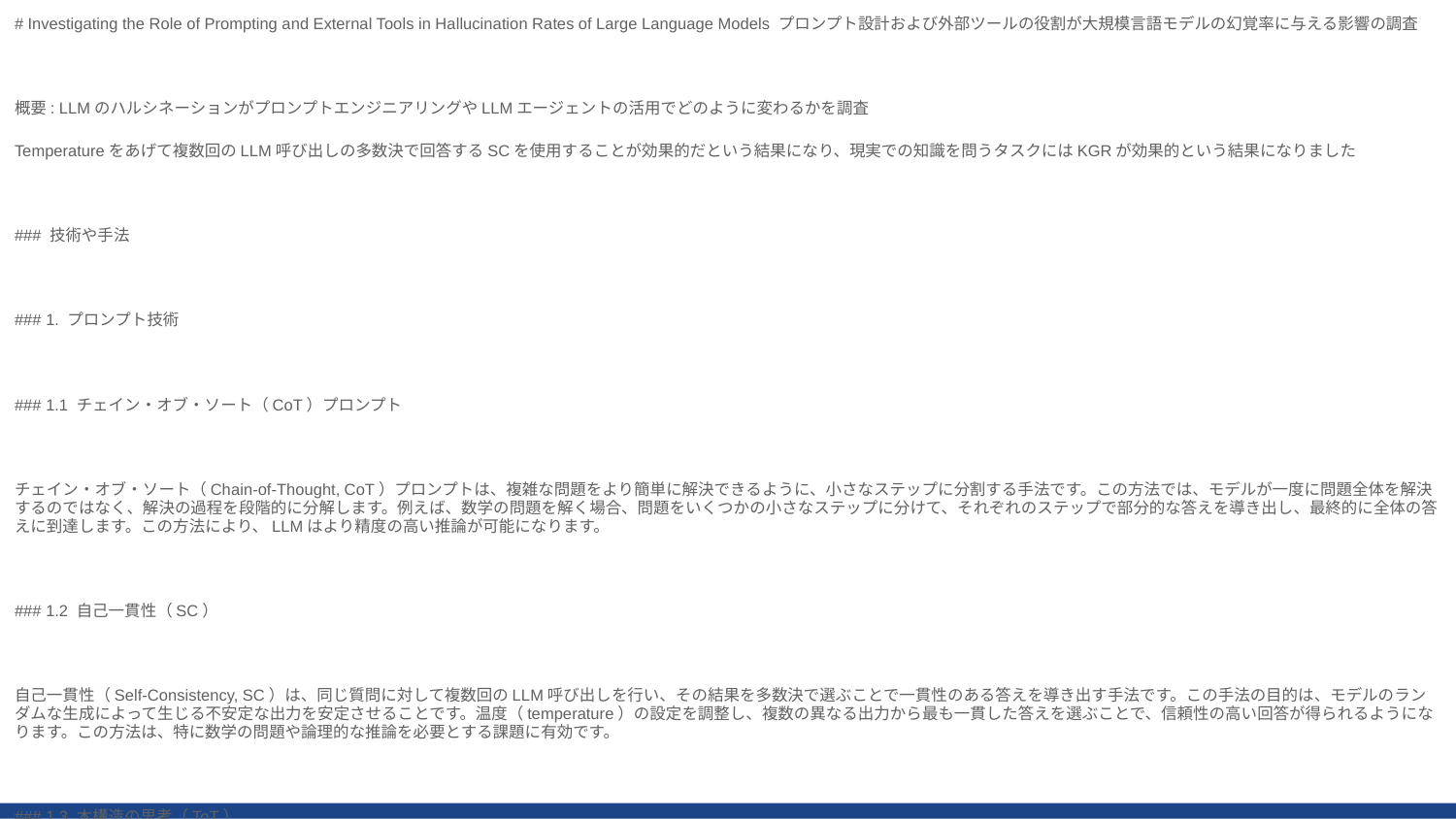

# Investigating the Role of Prompting and External Tools in Hallucination Rates of Large Language Models プロンプト設計および外部ツールの役割が大規模言語モデルの幻覚率に与える影響の調査

概要: LLMのハルシネーションがプロンプトエンジニアリングやLLMエージェントの活用でどのように変わるかを調査
Temperatureをあげて複数回のLLM呼び出しの多数決で回答するSCを使用することが効果的だという結果になり、現実での知識を問うタスクにはKGRが効果的という結果になりました

### 技術や手法

### 1. プロンプト技術

### 1.1 チェイン・オブ・ソート（CoT）プロンプト

チェイン・オブ・ソート（Chain-of-Thought, CoT）プロンプトは、複雑な問題をより簡単に解決できるように、小さなステップに分割する手法です。この方法では、モデルが一度に問題全体を解決するのではなく、解決の過程を段階的に分解します。例えば、数学の問題を解く場合、問題をいくつかの小さなステップに分けて、それぞれのステップで部分的な答えを導き出し、最終的に全体の答えに到達します。この方法により、LLMはより精度の高い推論が可能になります。

### 1.2 自己一貫性（SC）

自己一貫性（Self-Consistency, SC）は、同じ質問に対して複数回のLLM呼び出しを行い、その結果を多数決で選ぶことで一貫性のある答えを導き出す手法です。この手法の目的は、モデルのランダムな生成によって生じる不安定な出力を安定させることです。温度（temperature）の設定を調整し、複数の異なる出力から最も一貫した答えを選ぶことで、信頼性の高い回答が得られるようになります。この方法は、特に数学の問題や論理的な推論を必要とする課題に有効です。

### 1.3 木構造の思考（ToT）

木構造の思考（Tree-of-Thoughts, ToT）は、Yaoらによって提案された問題解決の手法で、問題を木構造として扱い、異なる推論経路を検討して最良の経路を選ぶ方法です。この手法では、問題を複数の小さなステップに分けて解決し、各ステップで異なる経路を選び、それぞれの経路に対して投票を行って最も良い解決策を選びます。最終的な回答に至るまでの各ステップで異なる視点からの解を評価することで、誤った推論を排除し、より良い結果を導き出します。

### 1.4 リフレクション（Reflection）

リフレクションは、モデルが自身の出力を再評価し、改良を加えるプロセスを含む手法です。この方法では、まず「生成者」と呼ばれるLLMがユーザーの質問に対する最初の回答を生成し、その後「反射者」がその回答に対して建設的な批評を行います。反射者の批評に基づいて生成者は回答を修正し、再度回答します。このプロセスを繰り返すことで、モデルの回答をより正確で説得力のあるものにします。特に、回答に誤りが含まれやすい場合や、複数の試行錯誤が必要なタスクにおいて効果的です。

### 2. 幻覚の軽減フレームワーク

### 2.1 チャット・プロテクト（CP）

チャット・プロテクト（Chat Protect, CP）は、LLMが生成した複数の回答の中から矛盾する回答を検出し、それらを除去することで幻覚を軽減する手法です。例えば、同じ質問に対して異なる回答が生成された場合、その矛盾する回答のいずれか、またはすべてが誤っている可能性が高いため、それらを除外します。この手法は、特に複数の矛盾した主張が混在している場合に有効であり、最終的にはより信頼性のある回答を得ることができます。

### 2.2 知識グラフベースのリトロフィッティング（KGR）

知識グラフベースのリトロフィッティング（Knowledge Graph-based Retrofitting, KGR）は、LLMの回答を外部の知識グラフを用いて補強することにより幻覚を軽減する手法です。知識グラフ（Knowledge Graph, KG）は、実世界のエンティティとそれらの関係を表現するための構造化されたデータベースです。KGRでは、LLMが初期回答を生成した後、その回答に含まれるエンティティに関連する情報を知識グラフから取得し、その情報を用いて回答を補強します。これにより、モデルの回答が現実世界の知識に基づいたものとなり、幻覚の発生を減少させます。

### 2.3 マルチエージェントデベート（MAD）

マルチエージェントデベート（Multiagent Debate, MAD）は、複数のLLMが相互に議論を行い、最も信頼性の高い回答に収束することを目指す手法です。この手法では、複数のLLMがそれぞれ独自の回答を生成し、それぞれの回答について他のLLMが批評を行います。このプロセスを複数回繰り返すことで、LLM間の矛盾や誤りを排除し、最終的により正確で信頼性のある回答に到達します。このアプローチは、特に多様な視点を必要とする複雑なタスクにおいて効果的です。

### 2.4 チェイン・オブ・ベリフィケーション（CoVe）

チェイン・オブ・ベリフィケーション（Chain-of-Verification, CoVe）は、初期回答に対する検証質問を生成し、それに基づいて回答の正確性を評価することで幻覚を軽減する手法です。まず、LLMが初期回答を生成し、その回答に対して検証するための質問を生成します。次に、その検証質問に対する回答を独立して生成し、それが初期回答と矛盾しないかを確認します。このプロセスにより、回答の正確性を確保し、幻覚を減少させます。

### 3. エージェントアーキテクチャ

### 3.1 チェイン型アーキテクチャ

チェイン型アーキテクチャは、タスクを一連のステップとして順次実行する最も単純な形式のエージェントです。各タスクが事前に決められた順序で実行され、LLMがその過程を逐次的に制御します。このアーキテクチャはシンプルであるため、制御がしやすく、外部ツールの使用に伴う複雑さが少ないことが特徴です。

### 3.2 ReActアーキテクチャ

ReAct（Reasoning and Acting）は、タスクごとの推論とアクションを交互に実行することによってタスクを遂行する、汎用的なエージェントアーキテクチャです。このアーキテクチャでは、モデルが思考（推論）を行い、その次に特定のツールを使用する（アクション）というプロセスを繰り返します。例えば、問題を解決するためにまずインターネット検索を行い、その情報を基に再度推論する、といった手順を繰り返します。このアーキテクチャは、外部ツールの統合によって複雑なタスクをより効果的に解決することを目指していますが、その分幻覚のリスクも増加することが指摘されています。

### 4. 調査結果の詳細説明

本論文で調査された結果を順番に詳細に説明します。

### 4.1 プロンプト技術の効果

まず、プロンプト技術についての調査結果です。各プロンプト手法（CoT、SC、ToT、Reflection）は、それぞれ異なるタイプのタスクに対して有効であることが確認されました。

- **チェイン・オブ・ソート（CoT）プロンプト**は、特に数学のような推論が必要な問題に効果的であり、問題を小さなステップに分解することで精度が向上しました。
- *自己一貫性（SC）**は、複数回の回答から一貫性のあるものを選択することで、誤情報の発生を大幅に減らすことができました。特に、温度パラメータを調整することで、多様性と正確性のバランスを取ることが可能でした。
- *木構造の思考（ToT）**は、複数の推論経路を検討し、最良の解を導き出す点で効果的でしたが、計算コストが高くなる傾向がありました。
- *リフレクション（Reflection）**は、初回の回答に対する再評価と改善を行うことで、回答の品質を向上させることができましたが、モデルが自己反省を適切に行うためには十分な計算リソースとトレーニングが必要でした。

### 4.2 幻覚の軽減フレームワークの効果

幻覚の軽減については、各フレームワークが異なる方法で効果を示しました。

- *チャット・プロテクト（CP）**は、複数の回答の中で矛盾するものを除外することで、幻覚を減少させました。この方法は、回答の信頼性を向上させるのに非常に効果的であり、特に高温度設定での適用が有効でした。
- *知識グラフベースのリトロフィッティング（KGR）**は、外部の知識グラフを利用して回答を補強することで、モデルの回答を現実の知識に基づいたものにし、幻覚を減らしました。しかし、知識グラフから適切な情報を取得するためには、モデルが正確にエンティティとプロパティを選択する必要があり、それが難しい場合もありました。
- *マルチエージェントデベート（MAD）**は、複数のモデルが議論することで矛盾を排除し、信頼性の高い回答を導くことに成功しました。この方法は特に複雑なタスクにおいて効果的であり、多様な視点を取り入れることが有益でした。
- *チェイン・オブ・ベリフィケーション（CoVe）**は、初期回答に対して検証質問を生成し、矛盾がないかを確認することで幻覚を減少させましたが、この方法も計算リソースを多く必要としました。

### 4.3 エージェントアーキテクチャの効果

エージェントアーキテクチャについても、調査結果は次のようになりました。

- **チェイン型アーキテクチャ**は、そのシンプルさゆえに外部ツールの使用による幻覚のリスクを低減できる一方で、複雑なタスクに対しては限界がありました。
- **ReActアーキテクチャ**は、推論とアクションを交互に行うことで、外部ツールを活用した複雑なタスクに対応する能力がありましたが、その結果、幻覚の発生率も増加することが観察されました。特に、ツールの使用に関連する新たなタイプの幻覚が生じることが確認されました。

### 4.4 総合的な結論

本論文の総合的な結論として、最適なプロンプト手法やフレームワークはタスクの性質に依存することが分かりました。特に、**数学や論理的推論には自己一貫性（SC）**が有効であり、**現実世界の知識に基づくタスクには知識グラフベースのリトロフィッティング（KGR）**が効果的であることが示されました。また、外部ツールを使用するエージェントはその能力を拡張できる一方で、**新たな幻覚リスクが生じる可能性がある**ため、モデルのパワーやツールの統合方法に注意を払う必要があることが明らかになりました。